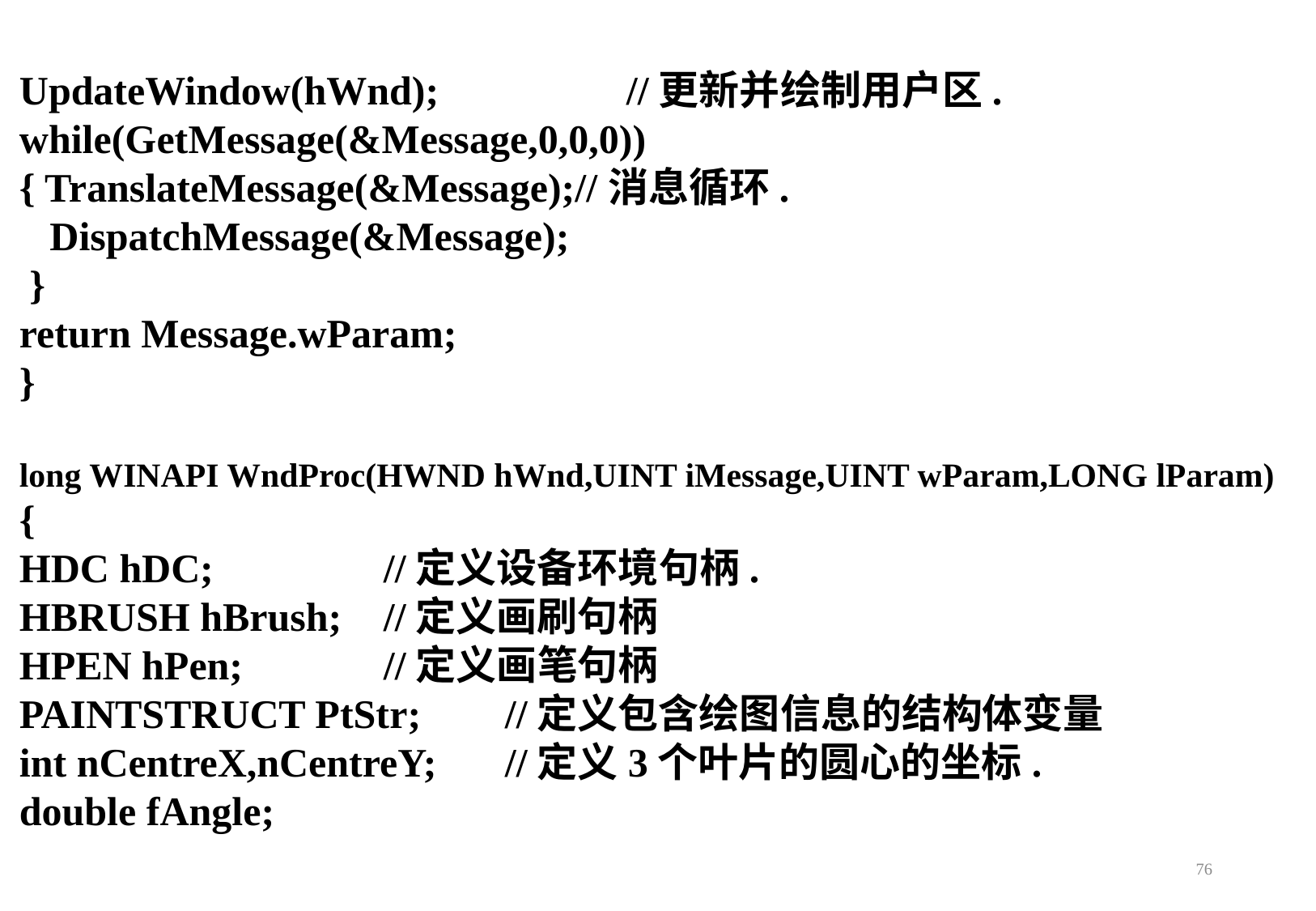

UpdateWindow(hWnd);		//更新并绘制用户区.
while(GetMessage(&Message,0,0,0))
{ TranslateMessage(&Message);//消息循环.
   DispatchMessage(&Message);
 }
return Message.wParam;
}

long WINAPI WndProc(HWND hWnd,UINT iMessage,UINT wParam,LONG lParam)
{
HDC hDC;		//定义设备环境句柄.
HBRUSH hBrush;	//定义画刷句柄
HPEN hPen;		//定义画笔句柄
PAINTSTRUCT PtStr;	//定义包含绘图信息的结构体变量
int nCentreX,nCentreY;	//定义3个叶片的圆心的坐标.
double fAngle;
76